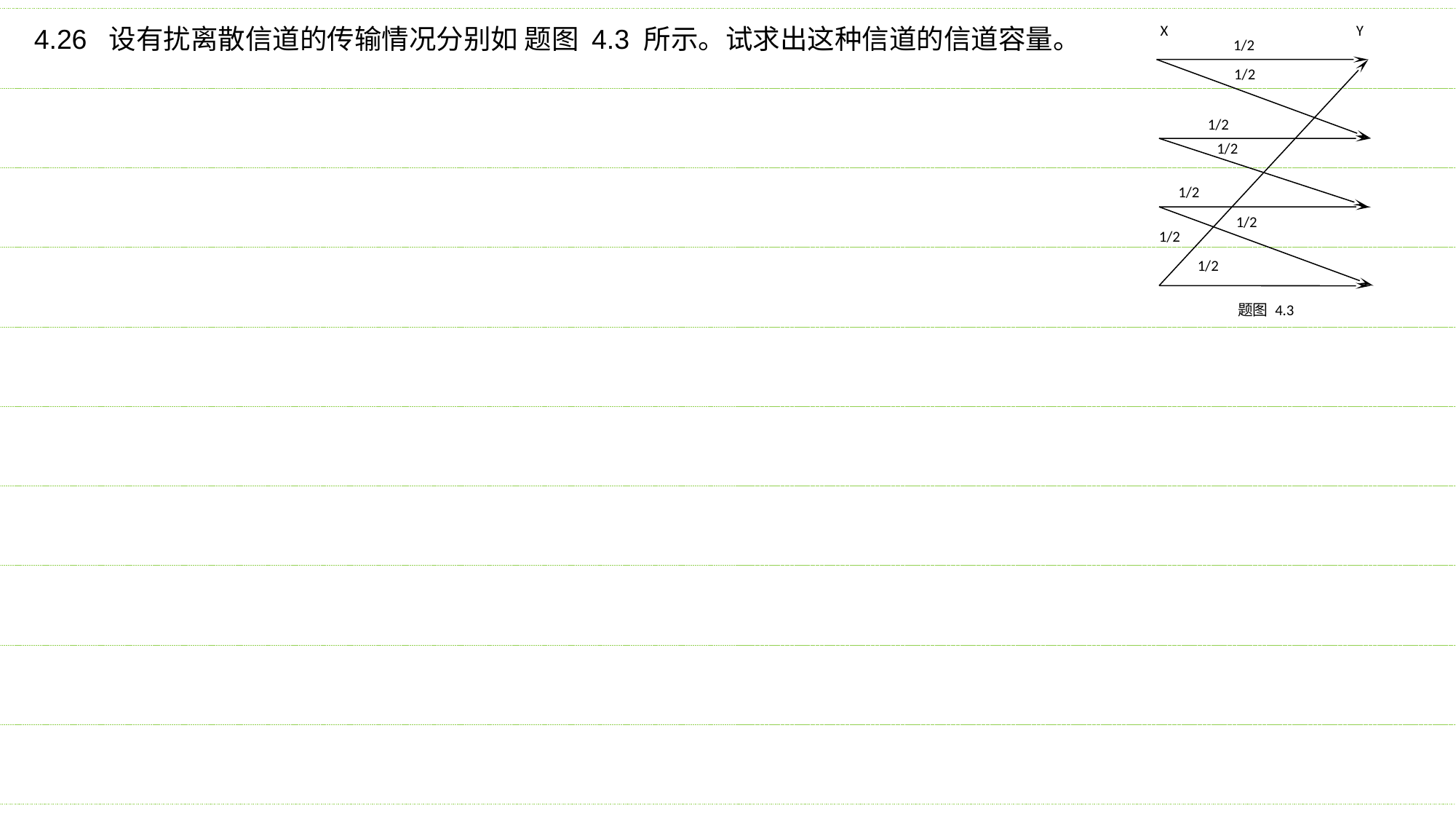

4.26  设有扰离散信道的传输情况分别如 题图 4.3 所示。试求出这种信道的信道容量。

X
Y
1/2

1/2
1/2

1/2
1/2

1/2
1/2
1/2

题图 4.3